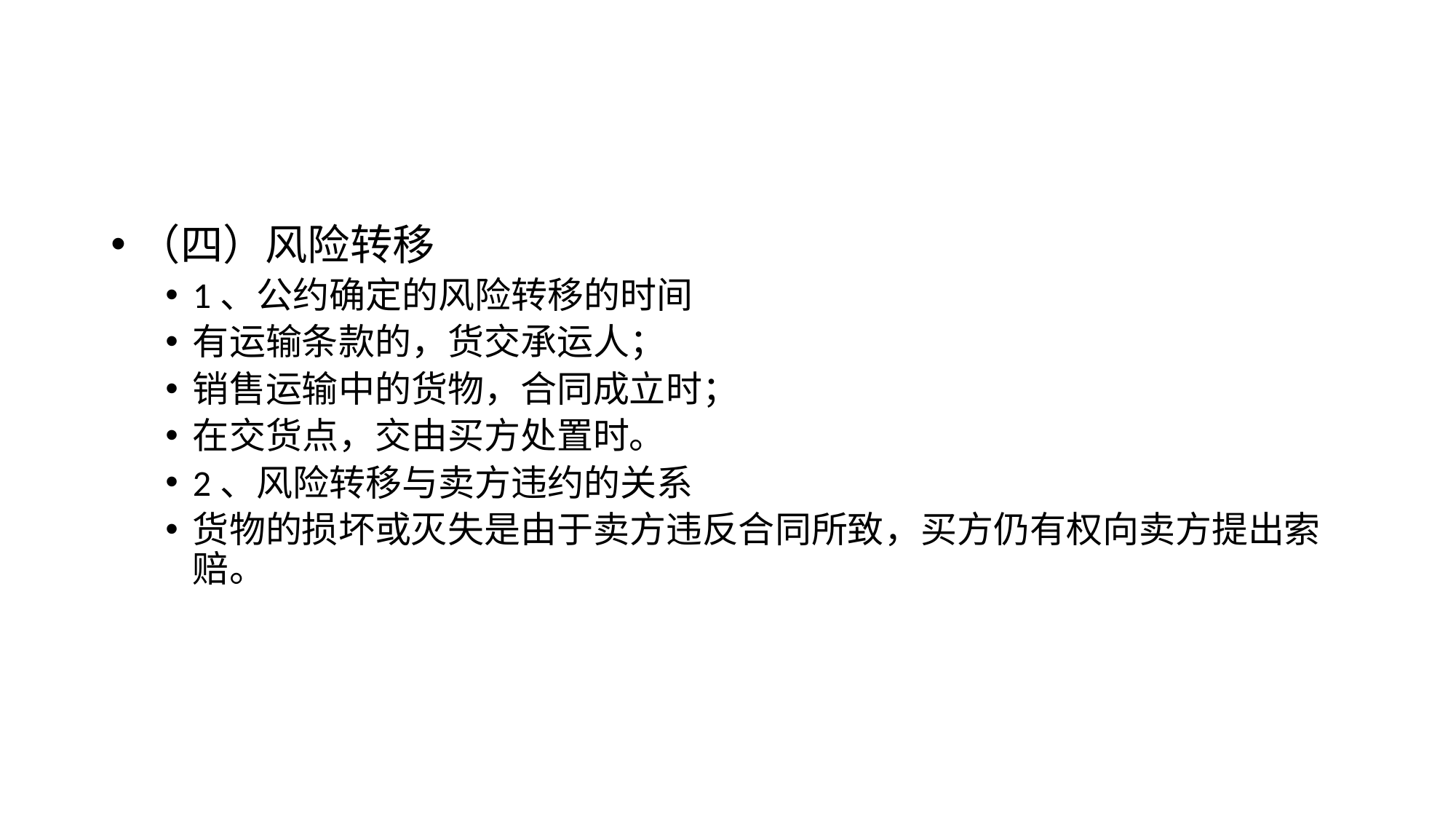

#
（四）风险转移
1、公约确定的风险转移的时间
有运输条款的，货交承运人；
销售运输中的货物，合同成立时；
在交货点，交由买方处置时。
2、风险转移与卖方违约的关系
货物的损坏或灭失是由于卖方违反合同所致，买方仍有权向卖方提出索赔。